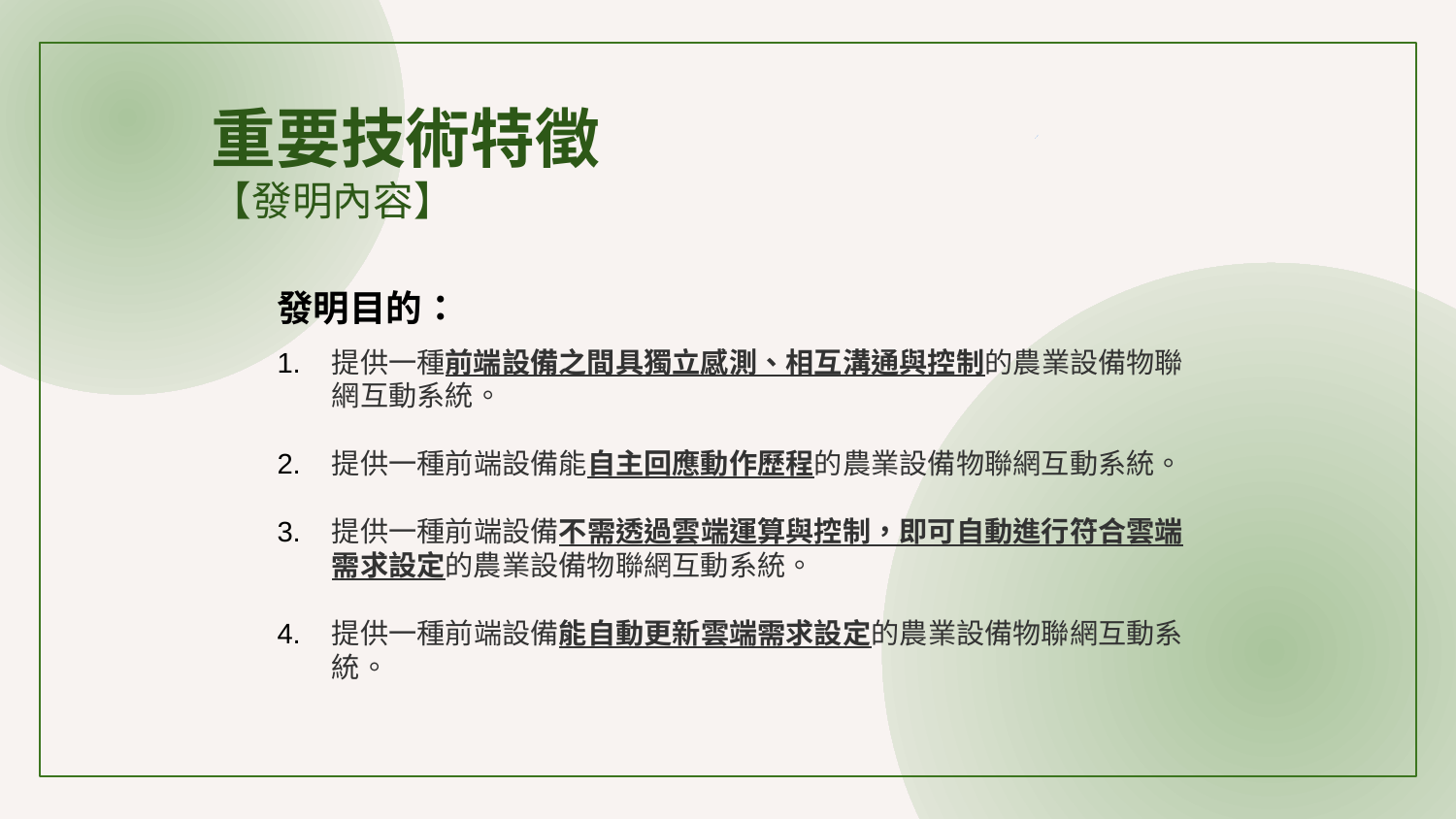

重要技術特徵
【發明內容】

發明目的：
提供一種前端設備之間具獨立感測、相互溝通與控制的農業設備物聯網互動系統。

提供一種前端設備能自主回應動作歷程的農業設備物聯網互動系統。
提供一種前端設備不需透過雲端運算與控制，即可自動進行符合雲端需求設定的農業設備物聯網互動系統。

提供一種前端設備能自動更新雲端需求設定的農業設備物聯網互動系統。